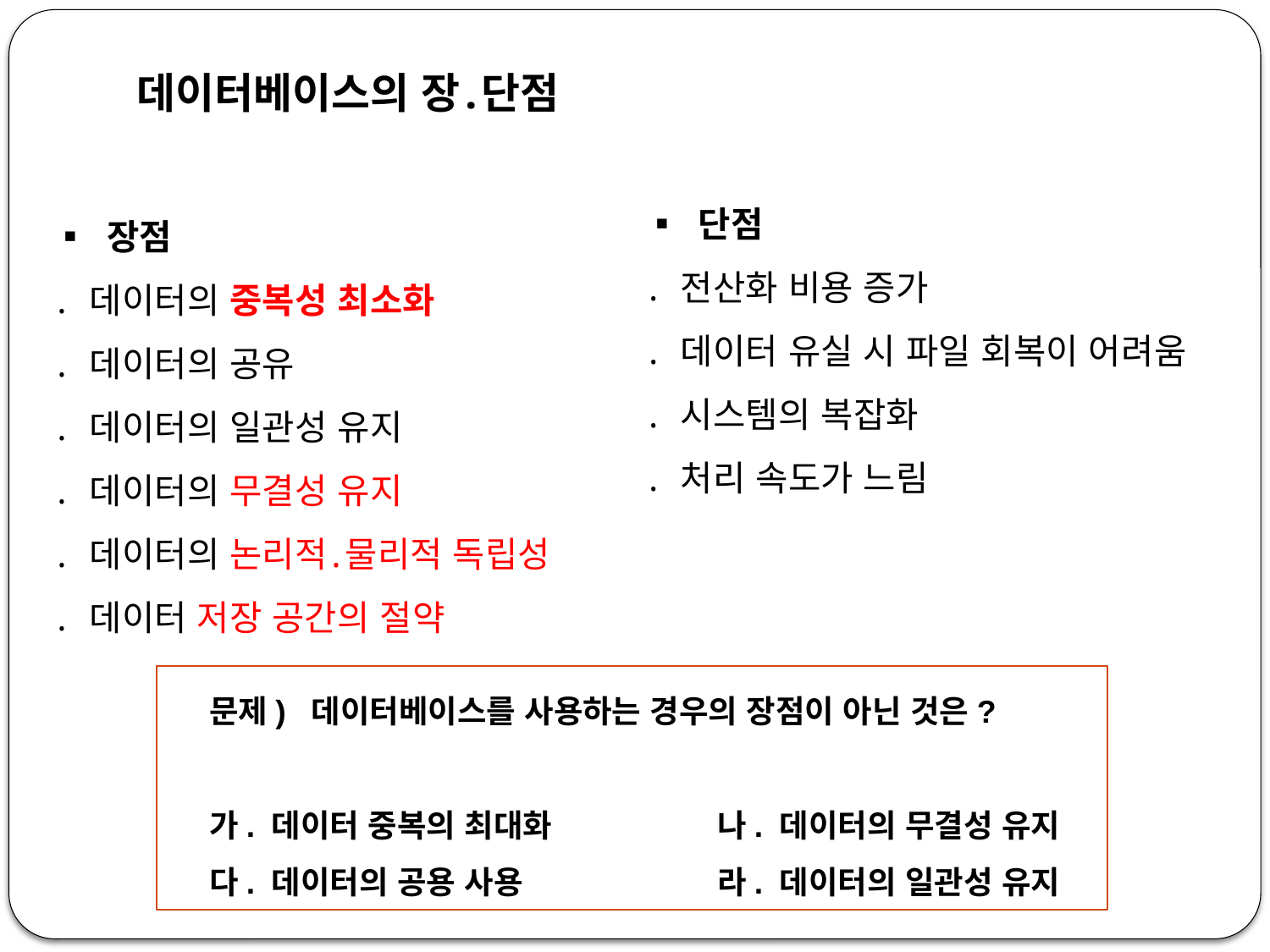

데이터베이스의 장․단점

▪ 장점
․ 데이터의 중복성 최소화
․ 데이터의 공유
․ 데이터의 일관성 유지
․ 데이터의 무결성 유지
․ 데이터의 논리적․물리적 독립성
․ 데이터 저장 공간의 절약
▪ 단점
․ 전산화 비용 증가
․ 데이터 유실 시 파일 회복이 어려움
․ 시스템의 복잡화
․ 처리 속도가 느림

문제)  데이터베이스를 사용하는 경우의 장점이 아닌 것은?

가. 데이터 중복의 최대화  		나. 데이터의 무결성 유지
다. 데이터의 공용 사용 		라. 데이터의 일관성 유지